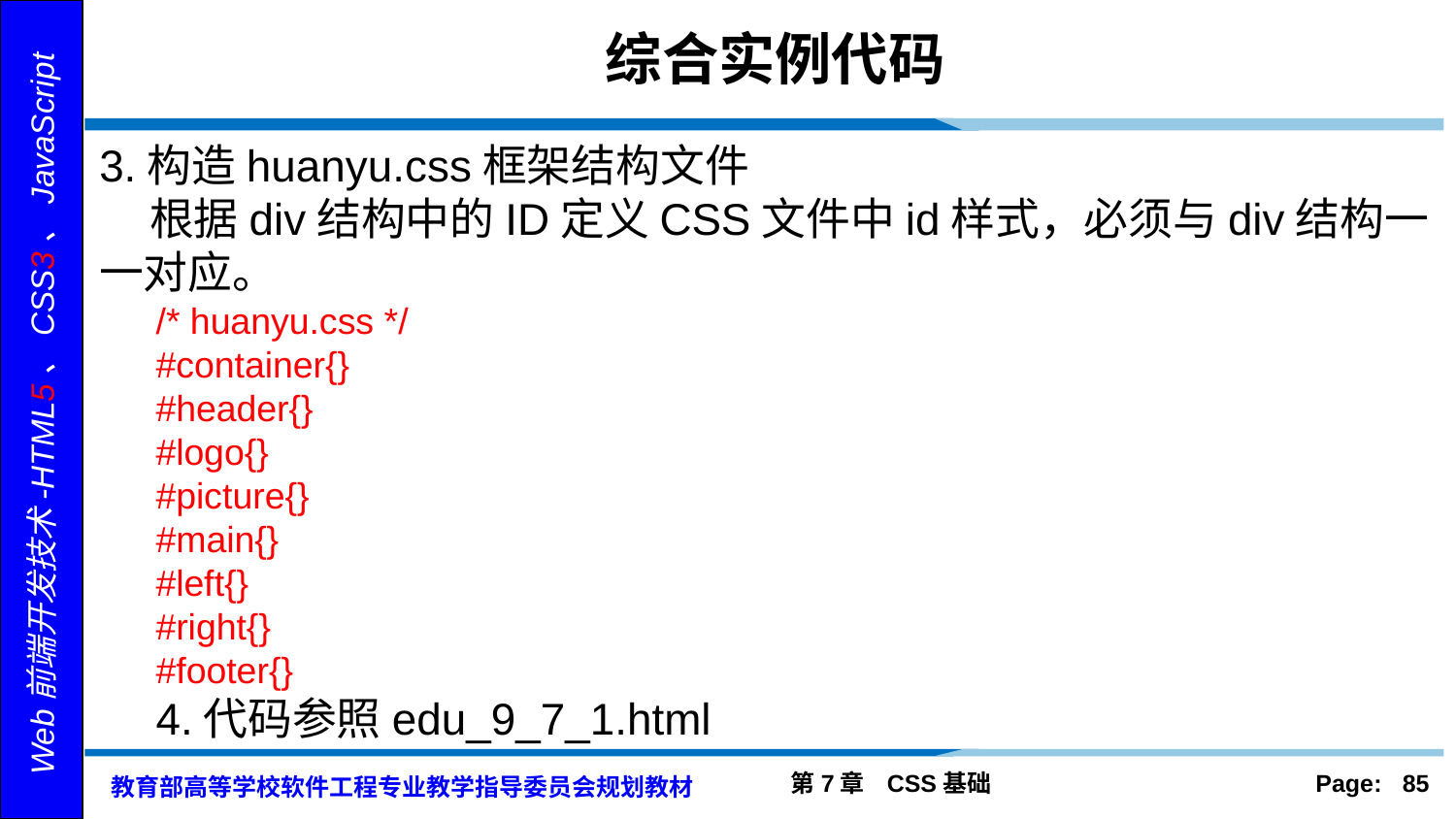

# 综合实例代码
3.构造huanyu.css框架结构文件
    根据div结构中的ID定义CSS文件中id样式，必须与div结构一一对应。
/* huanyu.css */
#container{}
#header{}
#logo{}
#picture{}
#main{}
#left{}
#right{}
#footer{}
4.代码参照edu_9_7_1.html